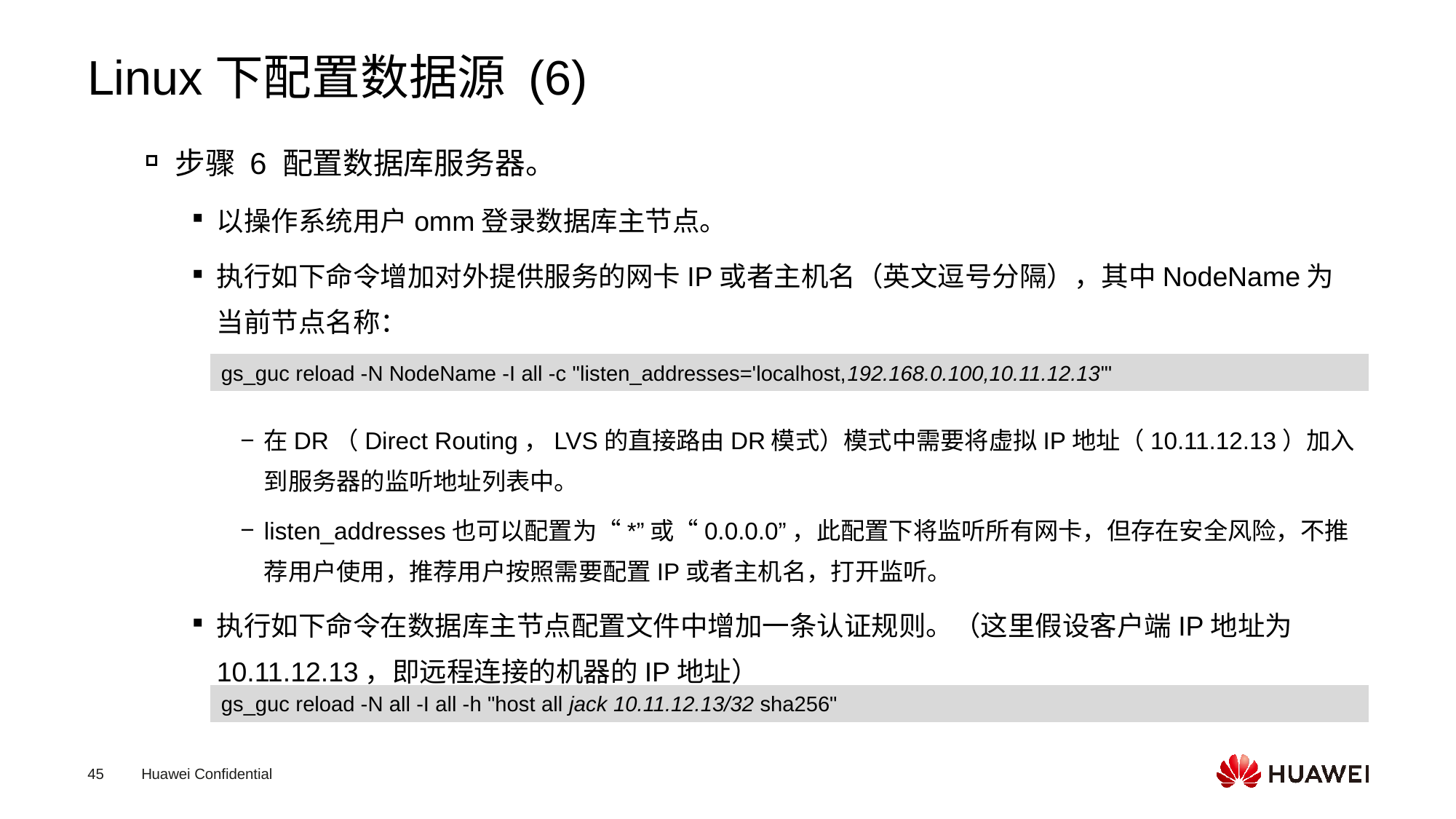

# Linux下配置数据源 (6)
步骤 6 配置数据库服务器。
以操作系统用户omm登录数据库主节点。
执行如下命令增加对外提供服务的网卡IP或者主机名（英文逗号分隔），其中NodeName为当前节点名称：

在DR（Direct Routing，LVS的直接路由DR模式）模式中需要将虚拟IP地址（10.11.12.13）加入到服务器的监听地址列表中。
listen_addresses也可以配置为“*”或“0.0.0.0”，此配置下将监听所有网卡，但存在安全风险，不推荐用户使用，推荐用户按照需要配置IP或者主机名，打开监听。
执行如下命令在数据库主节点配置文件中增加一条认证规则。（这里假设客户端IP地址为10.11.12.13，即远程连接的机器的IP地址）

gs_guc reload -N NodeName -I all -c "listen_addresses='localhost,192.168.0.100,10.11.12.13'"
gs_guc reload -N all -I all -h "host all jack 10.11.12.13/32 sha256"